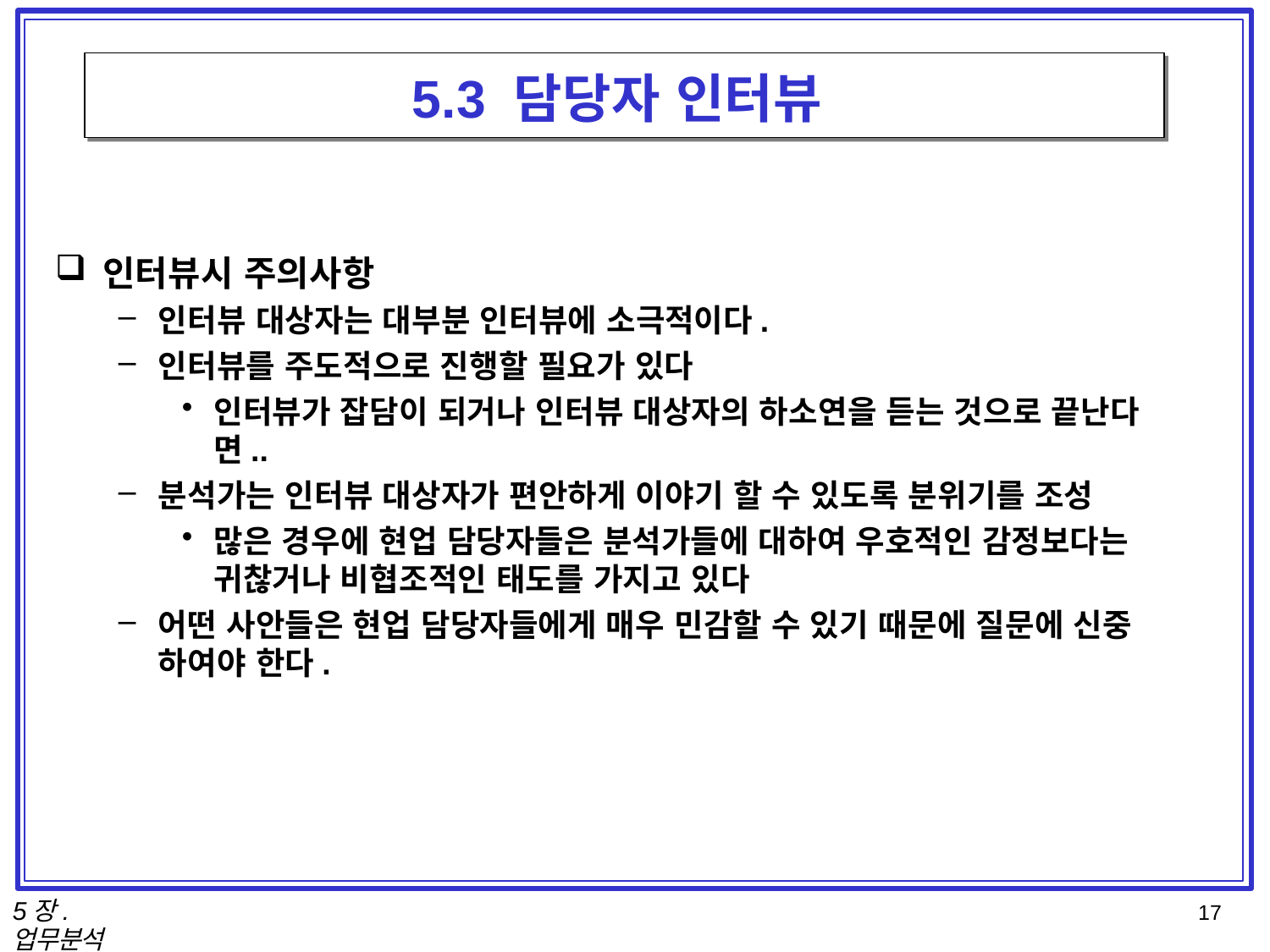

# 5.3 담당자 인터뷰
인터뷰시 주의사항
인터뷰 대상자는 대부분 인터뷰에 소극적이다.
인터뷰를 주도적으로 진행할 필요가 있다
인터뷰가 잡담이 되거나 인터뷰 대상자의 하소연을 듣는 것으로 끝난다
면..
분석가는 인터뷰 대상자가 편안하게 이야기 할 수 있도록 분위기를 조성
많은 경우에 현업 담당자들은 분석가들에 대하여 우호적인 감정보다는
귀찮거나 비협조적인 태도를 가지고 있다
어떤 사안들은 현업 담당자들에게 매우 민감할 수 있기 때문에 질문에 신중  하여야 한다.
5장. 업무분석
17